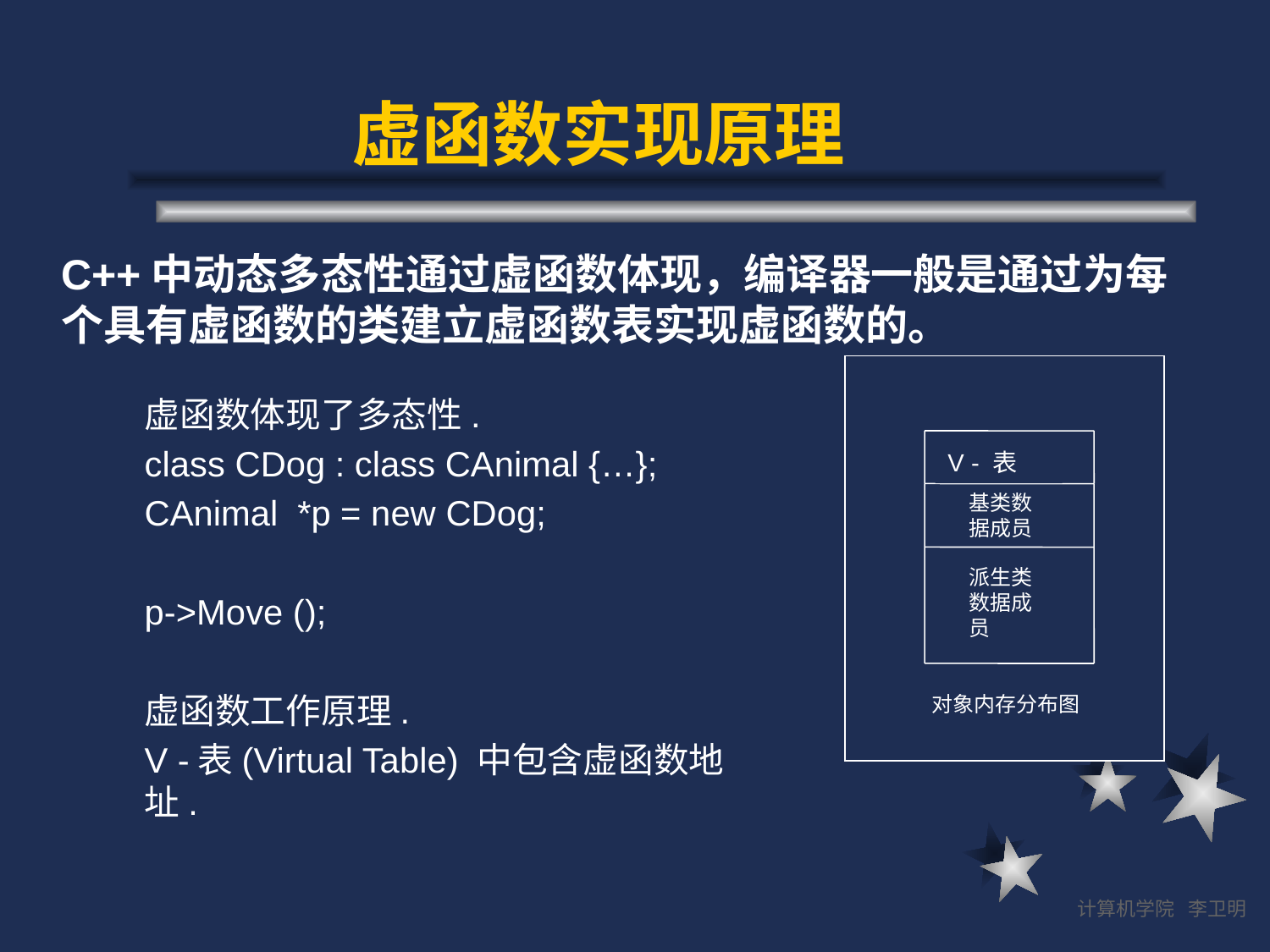

虚函数实现原理
C++中动态多态性通过虚函数体现，编译器一般是通过为每个具有虚函数的类建立虚函数表实现虚函数的。

虚函数体现了多态性.
class CDog : class CAnimal {…};
CAnimal  *p = new CDog;

p->Move ();

虚函数工作原理.
V -表(Virtual Table) 中包含虚函数地址.

V - 表

基类数据成员
派生类数据成员
对象内存分布图

计算机学院   李卫明